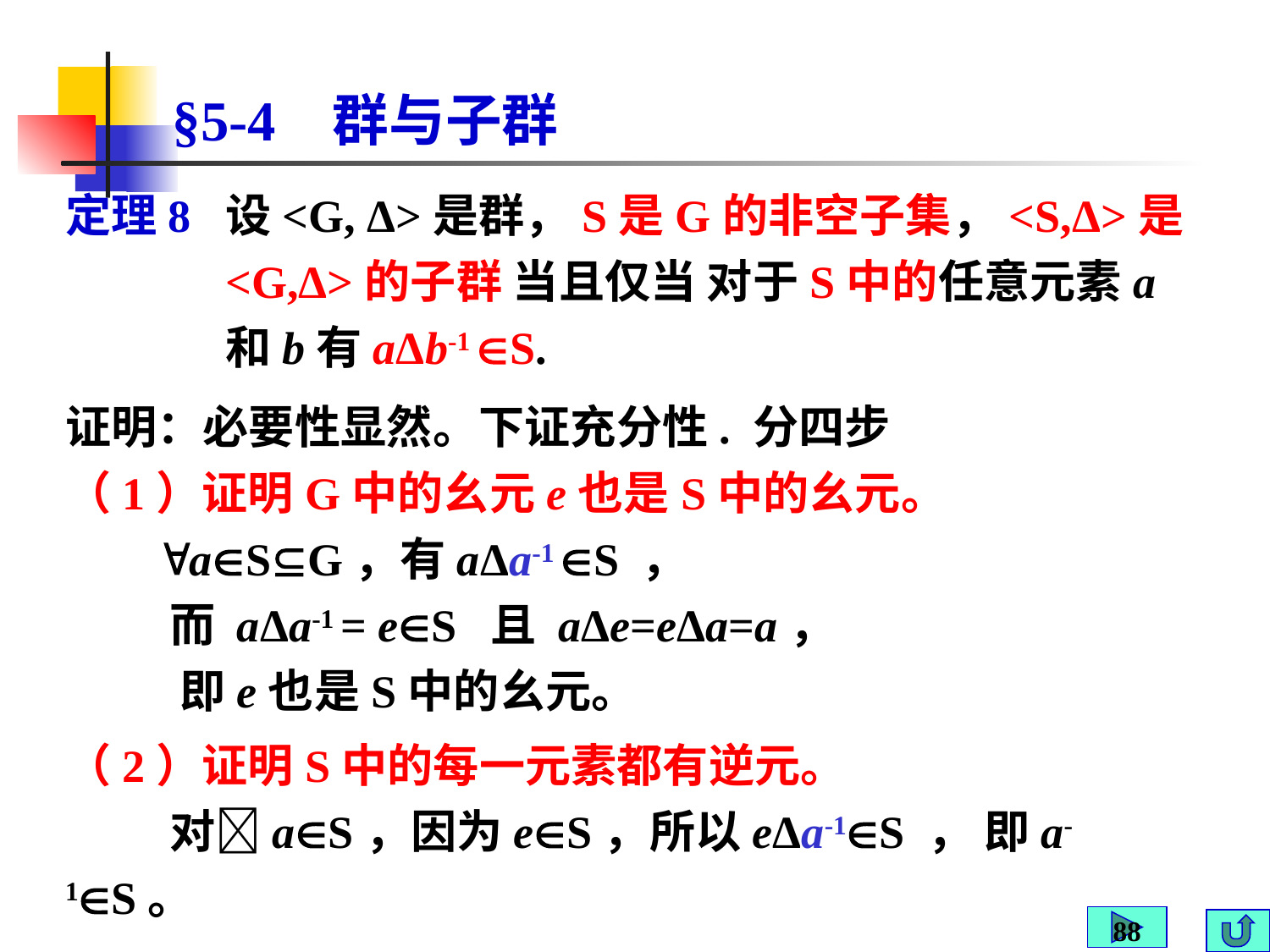

# §5-4   群与子群
定理8  设<G, Δ>是群，S是G的非空子集，<S,Δ>是<G,Δ>的子群 当且仅当 对于S中的任意元素a和b有aΔb-1 ∈S.
证明：必要性显然。下证充分性. 分四步
（1）证明G中的幺元e也是S中的幺元。
        ∀a∈S⊆G，有aΔa-1 ∈S ，
         而 aΔa-1 = e∈S  且 aΔe=eΔa=a，
          即e也是S中的幺元。
（2）证明S中的每一元素都有逆元。
         对∀a∈S，因为e∈S，所以eΔa-1∈S ， 即a-1∈S。
42
88